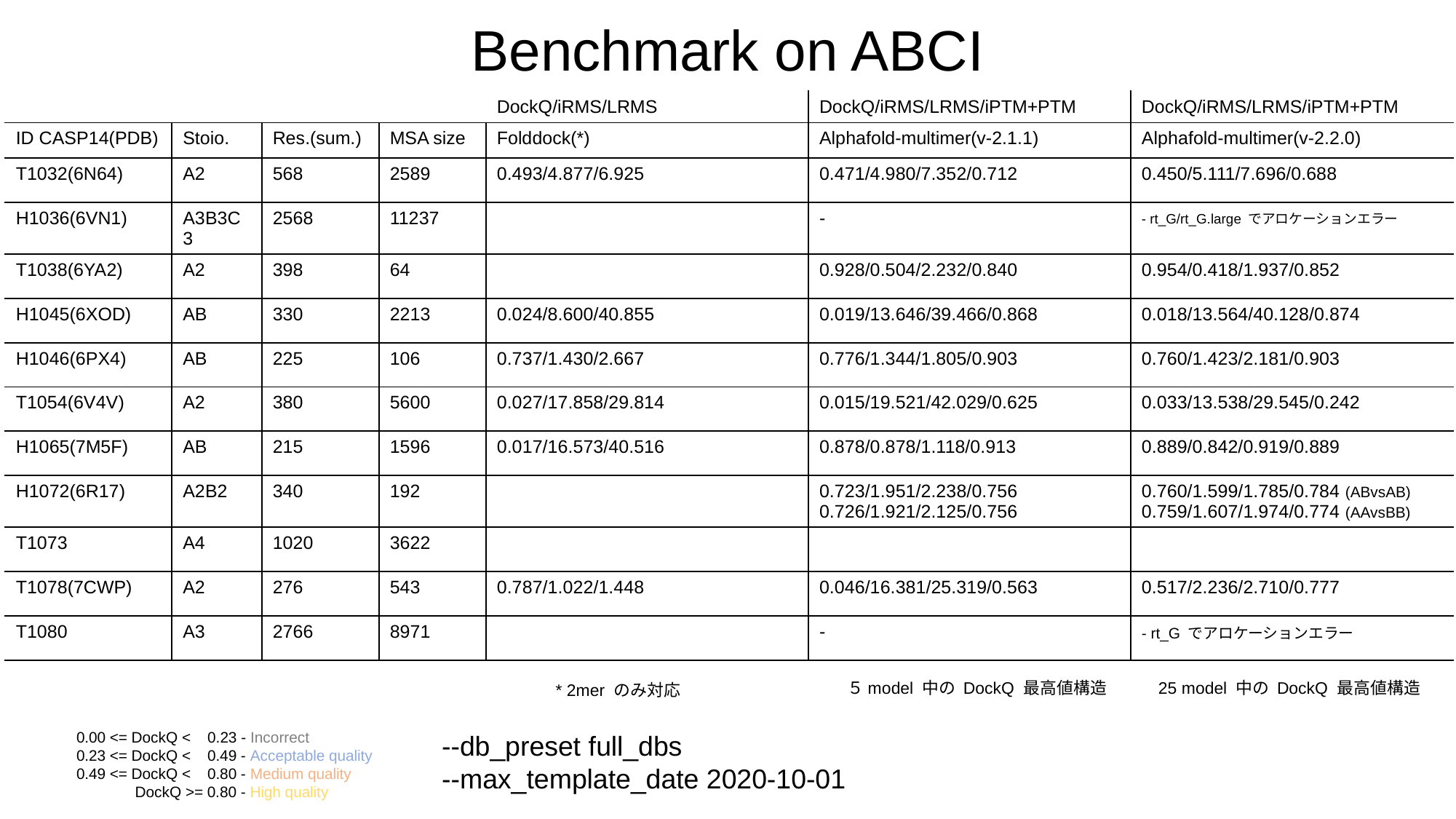

# Benchmark on ABCI
|  |  |  |  | DockQ/iRMS/LRMS | DockQ/iRMS/LRMS/iPTM+PTM | DockQ/iRMS/LRMS/iPTM+PTM |
| --- | --- | --- | --- | --- | --- | --- |
| ID CASP14(PDB) | Stoio. | Res.(sum.) | MSA size | Folddock(\*) | Alphafold-multimer(v-2.1.1) | Alphafold-multimer(v-2.2.0) |
| T1032(6N64) | A2 | 568 | 2589 | 0.493/4.877/6.925 | 0.471/4.980/7.352/0.712 | 0.450/5.111/7.696/0.688 |
| H1036(6VN1) | A3B3C3 | 2568 | 11237 |  | - | - rt\_G/rt\_G.large でアロケーションエラー |
| T1038(6YA2) | A2 | 398 | 64 |  | 0.928/0.504/2.232/0.840 | 0.954/0.418/1.937/0.852 |
| H1045(6XOD) | AB | 330 | 2213 | 0.024/8.600/40.855 | 0.019/13.646/39.466/0.868 | 0.018/13.564/40.128/0.874 |
| H1046(6PX4) | AB | 225 | 106 | 0.737/1.430/2.667 | 0.776/1.344/1.805/0.903 | 0.760/1.423/2.181/0.903 |
| T1054(6V4V) | A2 | 380 | 5600 | 0.027/17.858/29.814 | 0.015/19.521/42.029/0.625 | 0.033/13.538/29.545/0.242 |
| H1065(7M5F) | AB | 215 | 1596 | 0.017/16.573/40.516 | 0.878/0.878/1.118/0.913 | 0.889/0.842/0.919/0.889 |
| H1072(6R17) | A2B2 | 340 | 192 |  | 0.723/1.951/2.238/0.756 0.726/1.921/2.125/0.756 | 0.760/1.599/1.785/0.784 (ABvsAB) 0.759/1.607/1.974/0.774 (AAvsBB) |
| T1073 | A4 | 1020 | 3622 |  |  |  |
| T1078(7CWP) | A2 | 276 | 543 | 0.787/1.022/1.448 | 0.046/16.381/25.319/0.563 | 0.517/2.236/2.710/0.777 |
| T1080 | A3 | 2766 | 8971 |  | - | - rt\_G でアロケーションエラー |
５model 中の DockQ 最高値構造
25 model 中の DockQ 最高値構造
* 2mer のみ対応
0.00 <= DockQ <    0.23 - Incorrect
0.23 <= DockQ <    0.49 - Acceptable quality
0.49 <= DockQ <    0.80 - Medium quality
              DockQ >= 0.80 - High quality
--db_preset full_dbs
--max_template_date 2020-10-01